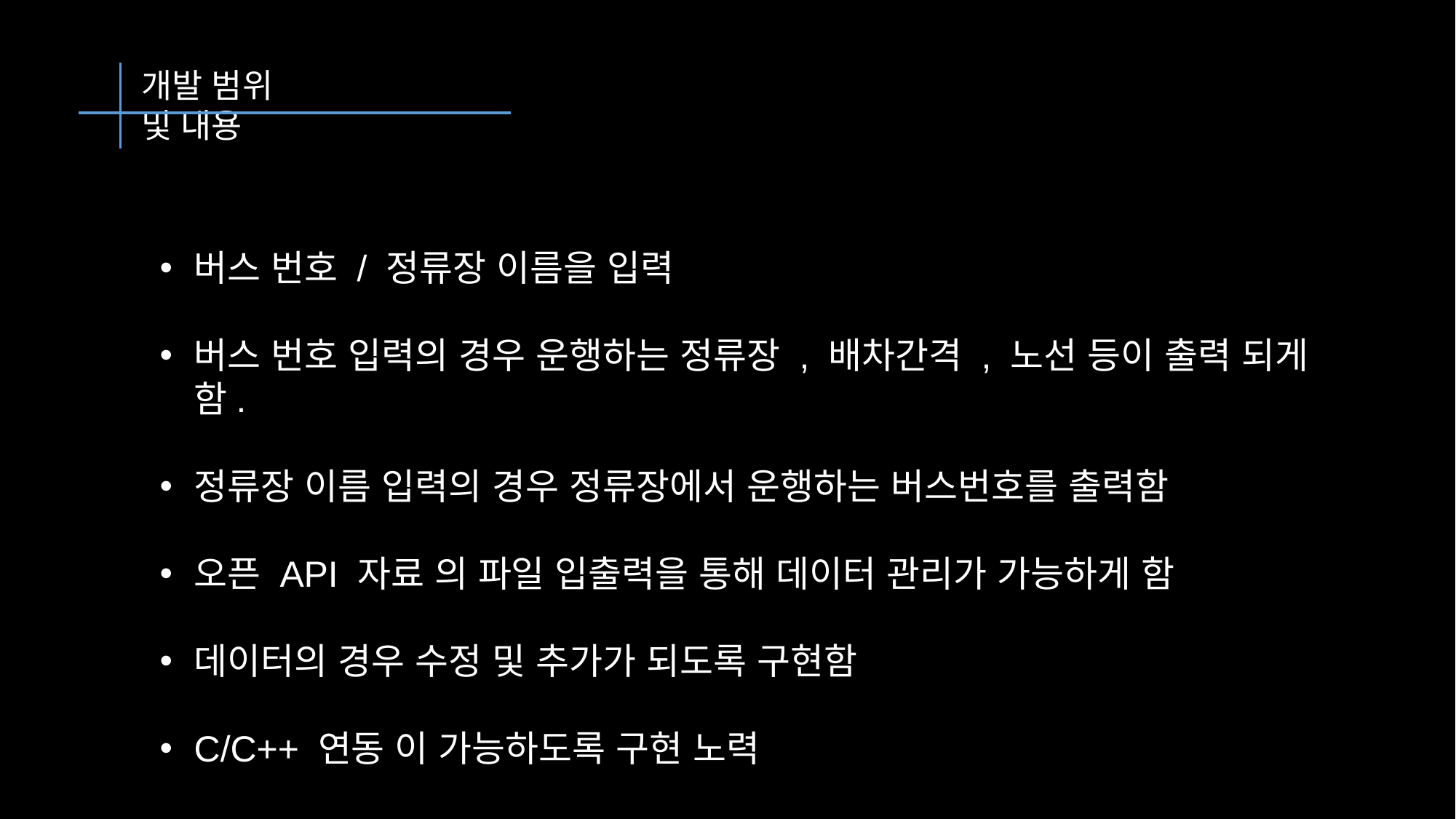

개발 범위 및 내용
버스 번호 / 정류장 이름을 입력

버스 번호 입력의 경우 운행하는 정류장 , 배차간격 , 노선 등이 출력 되게 함.

정류장 이름 입력의 경우 정류장에서 운행하는 버스번호를 출력함

오픈 API 자료 의 파일 입출력을 통해 데이터 관리가 가능하게 함

데이터의 경우 수정 및 추가가 되도록 구현함

C/C++ 연동 이 가능하도록 구현 노력